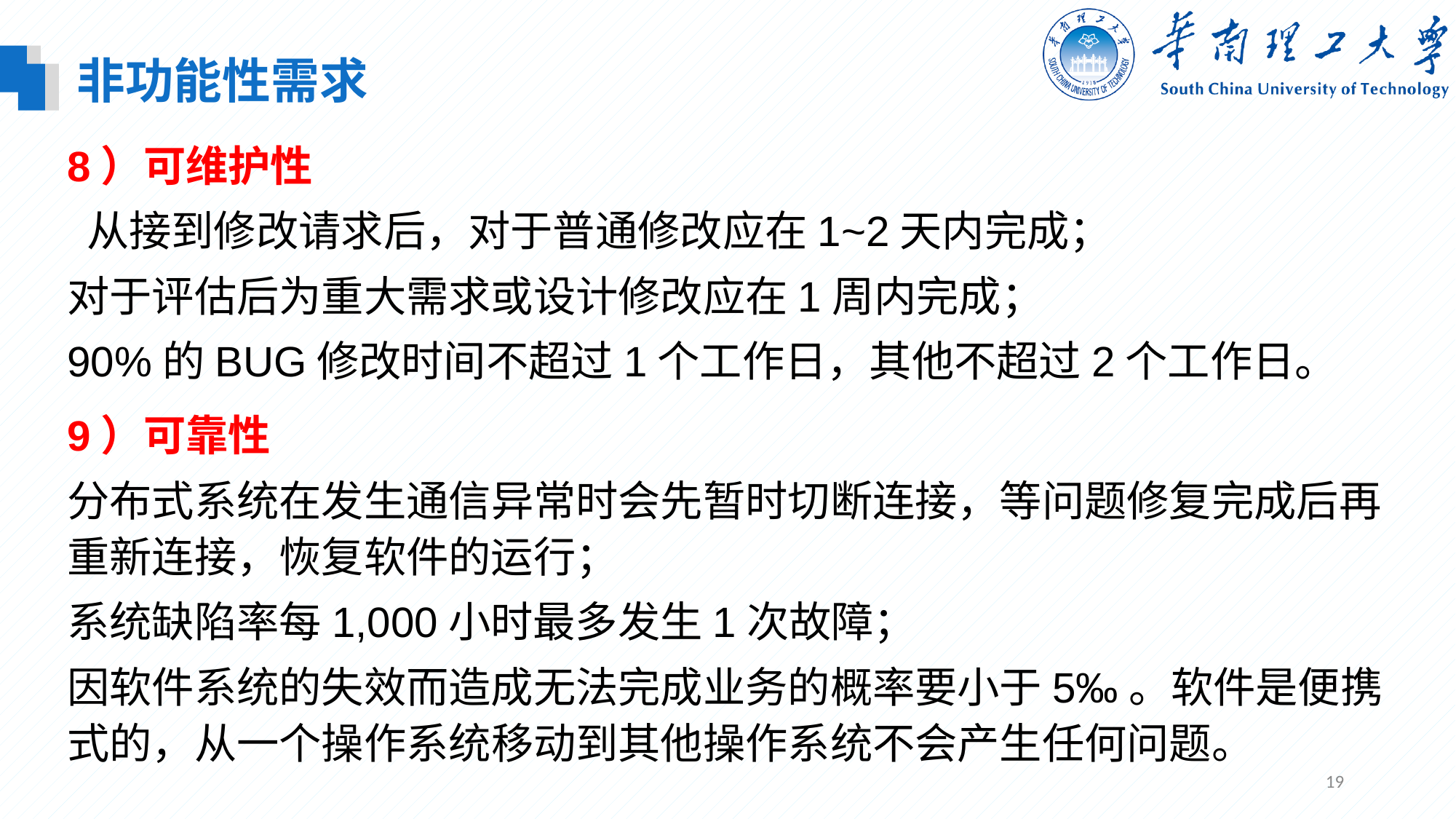

非功能性需求
8）可维护性
 从接到修改请求后，对于普通修改应在1~2天内完成；
对于评估后为重大需求或设计修改应在1周内完成；
90%的BUG修改时间不超过1个工作日，其他不超过2个工作日。
9）可靠性
分布式系统在发生通信异常时会先暂时切断连接，等问题修复完成后再重新连接，恢复软件的运行；
系统缺陷率每1,000小时最多发生1次故障；
因软件系统的失效而造成无法完成业务的概率要小于5‰。软件是便携式的，从一个操作系统移动到其他操作系统不会产生任何问题。
19